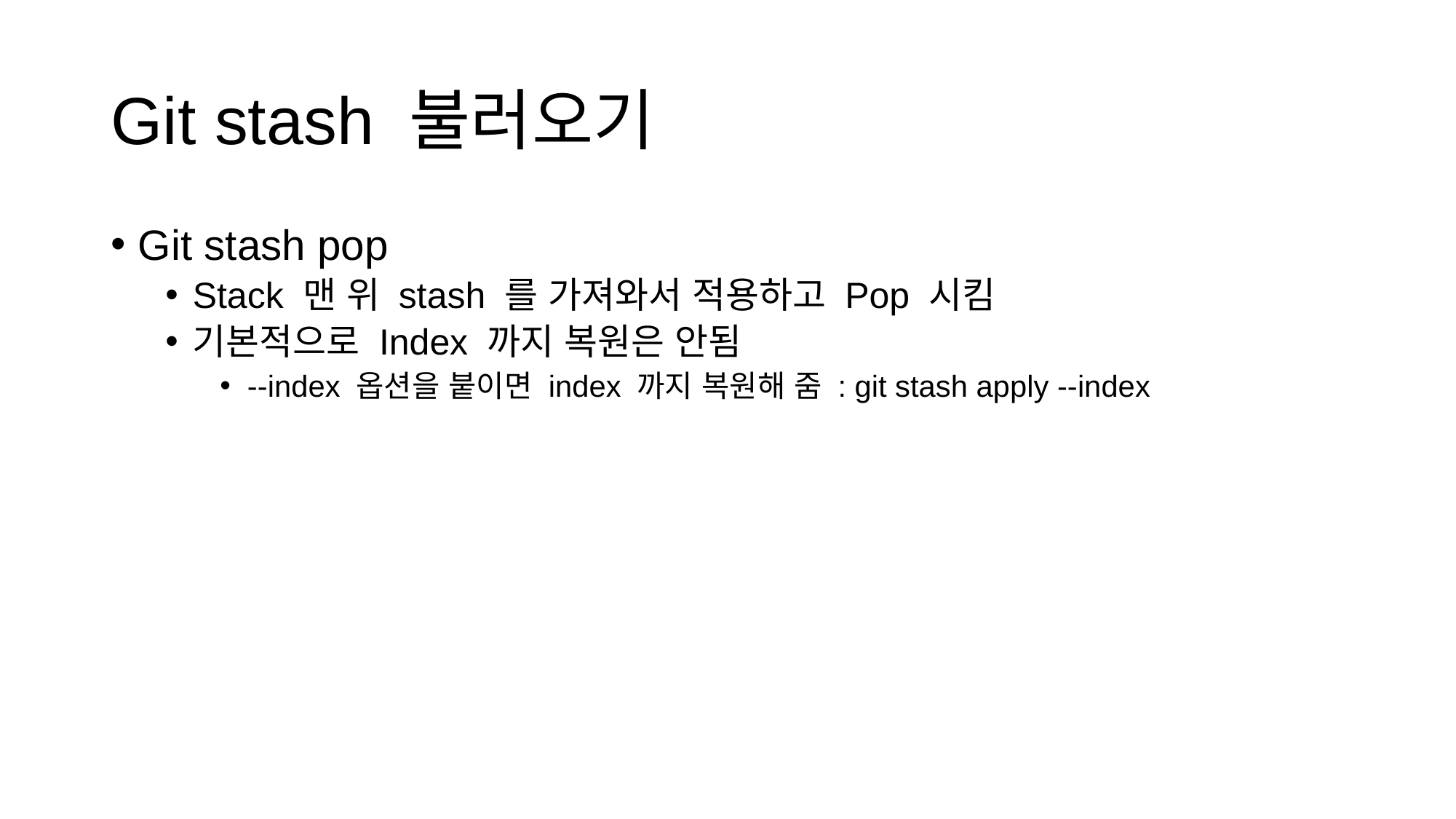

# Git stash 불러오기
Git stash pop
Stack 맨 위 stash 를 가져와서 적용하고 Pop 시킴
기본적으로 Index 까지 복원은 안됨
--index 옵션을 붙이면 index 까지 복원해 줌 : git stash apply --index